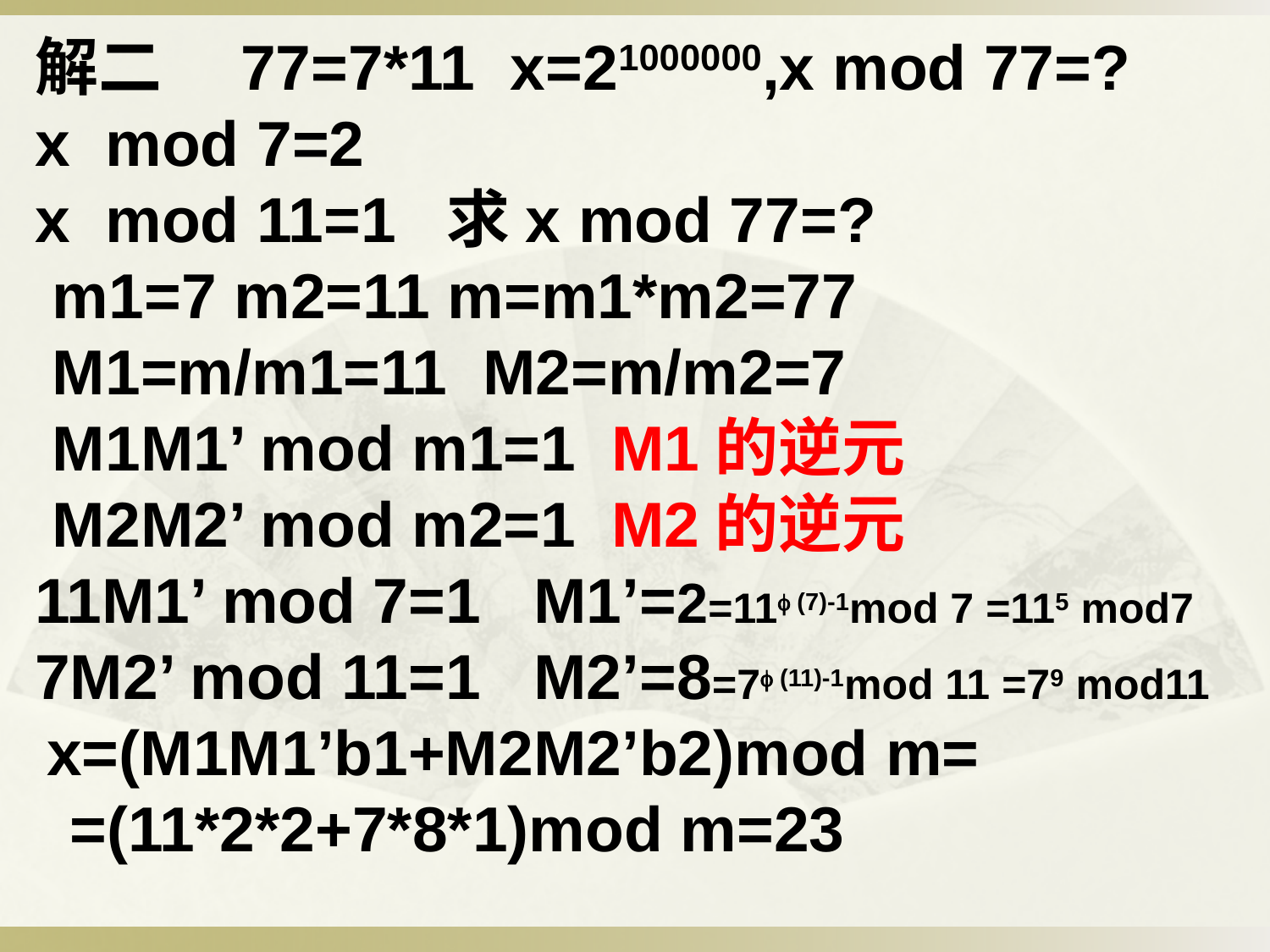

解二　77=7*11  x=21000000,x mod 77=?
x  mod 7=2
x  mod 11=1  求x mod 77=?
 m1=7 m2=11 m=m1*m2=77
 M1=m/m1=11  M2=m/m2=7
 M1M1’ mod m1=1  M1的逆元
 M2M2’ mod m2=1  M2的逆元
11M1’ mod 7=1   M1’=2=11φ (7)-1mod 7 =115 mod7
7M2’ mod 11=1   M2’=8=7φ (11)-1mod 11 =79 mod11
 x=(M1M1’b1+M2M2’b2)mod m=
  =(11*2*2+7*8*1)mod m=23